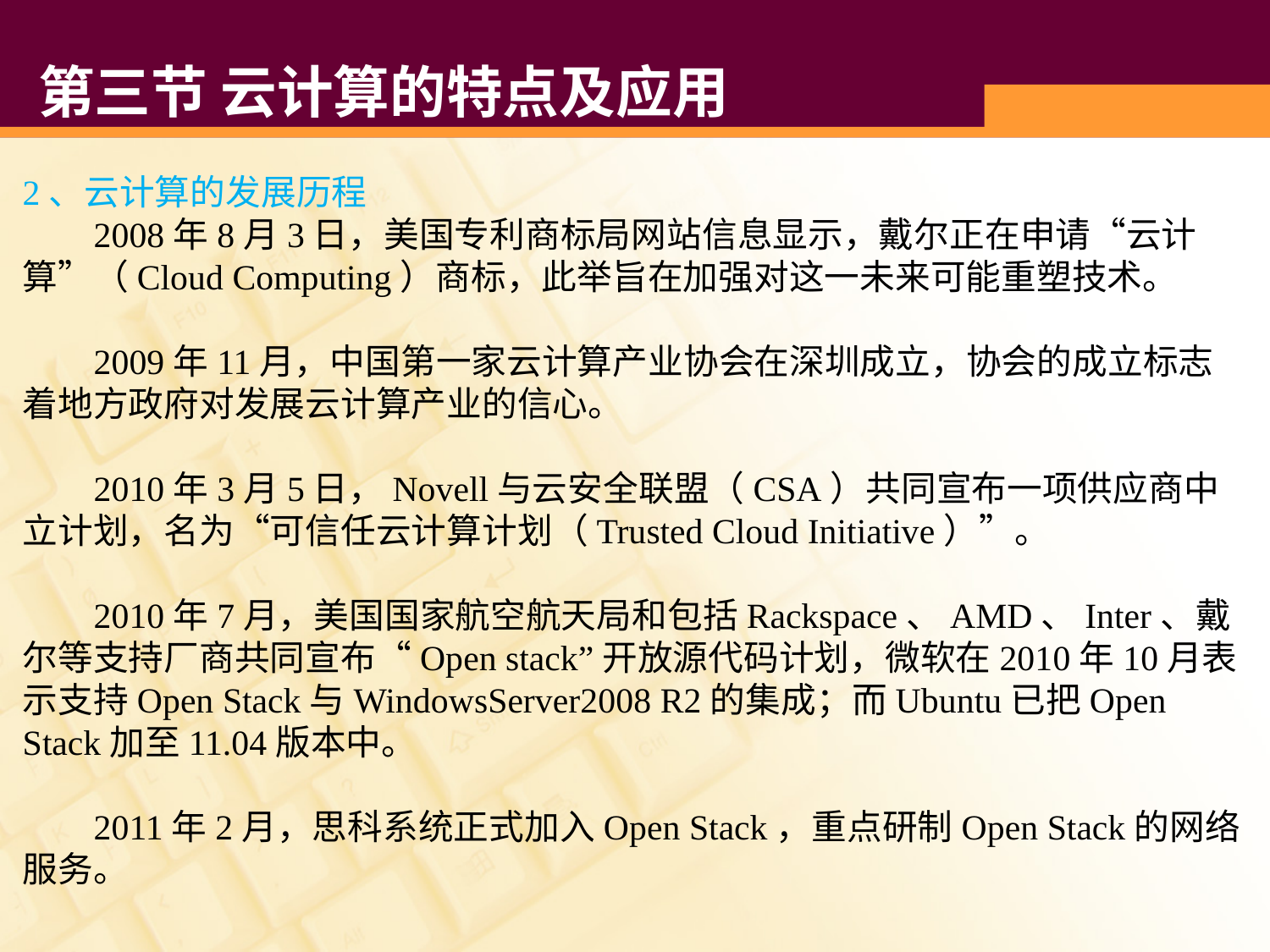

# 第三节 云计算的特点及应用
2、云计算的发展历程
        2008年8月3日，美国专利商标局网站信息显示，戴尔正在申请“云计算”（Cloud Computing）商标，此举旨在加强对这一未来可能重塑技术。

        2009年11月，中国第一家云计算产业协会在深圳成立，协会的成立标志着地方政府对发展云计算产业的信心。

        2010年3月5日，Novell与云安全联盟（CSA）共同宣布一项供应商中立计划，名为“可信任云计算计划（Trusted Cloud Initiative）”。

        2010年7月，美国国家航空航天局和包括Rackspace、AMD、Inter、戴尔等支持厂商共同宣布“Open stack”开放源代码计划，微软在2010年10月表示支持Open Stack与WindowsServer2008 R2的集成；而Ubuntu已把Open Stack加至11.04版本中。

        2011年2月，思科系统正式加入Open Stack，重点研制Open Stack的网络服务。